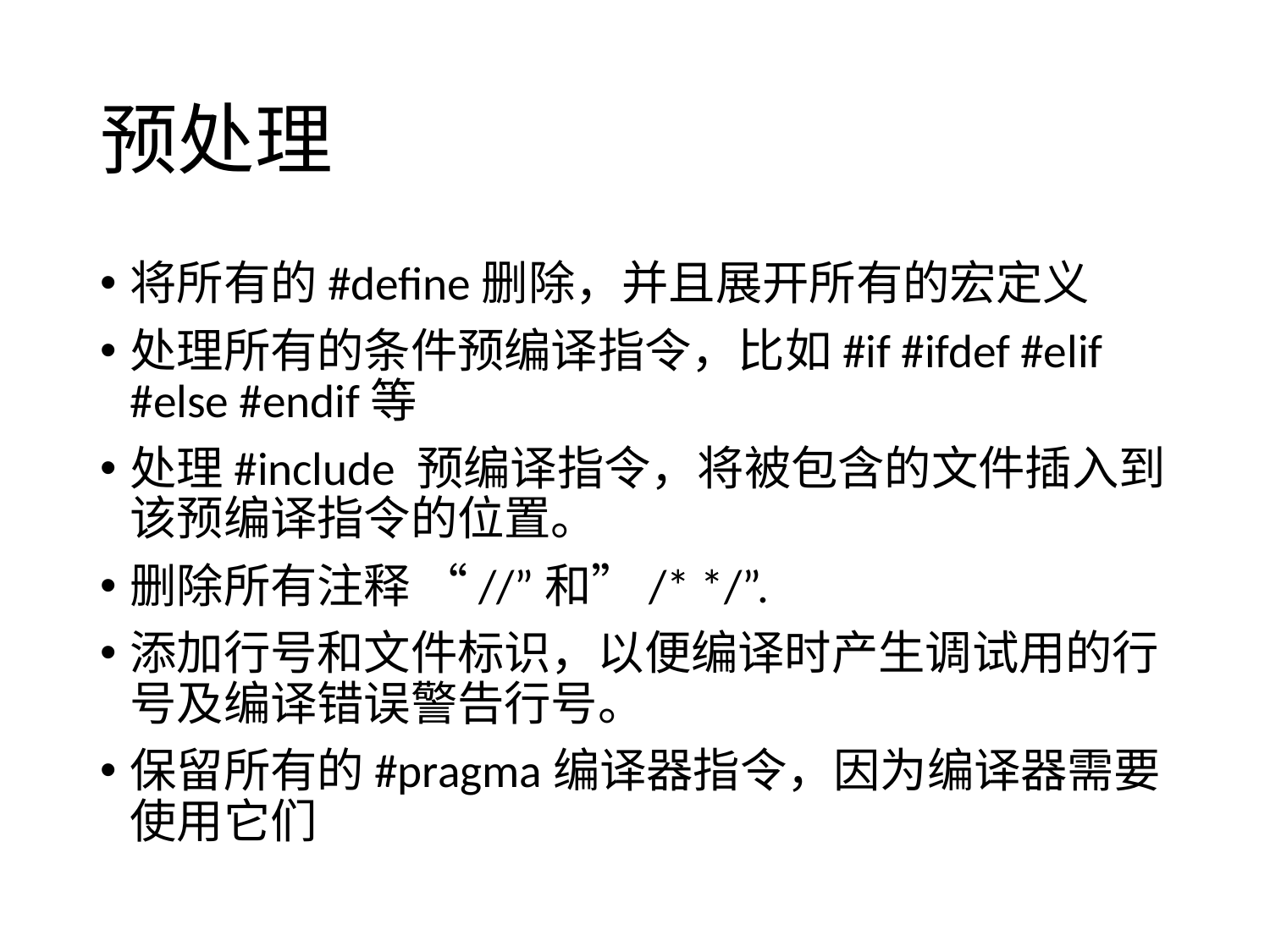

# 预处理
将所有的#define删除，并且展开所有的宏定义
处理所有的条件预编译指令，比如#if #ifdef #elif #else #endif等
处理#include 预编译指令，将被包含的文件插入到该预编译指令的位置。
删除所有注释 “//”和”/* */”.
添加行号和文件标识，以便编译时产生调试用的行号及编译错误警告行号。
保留所有的#pragma编译器指令，因为编译器需要使用它们